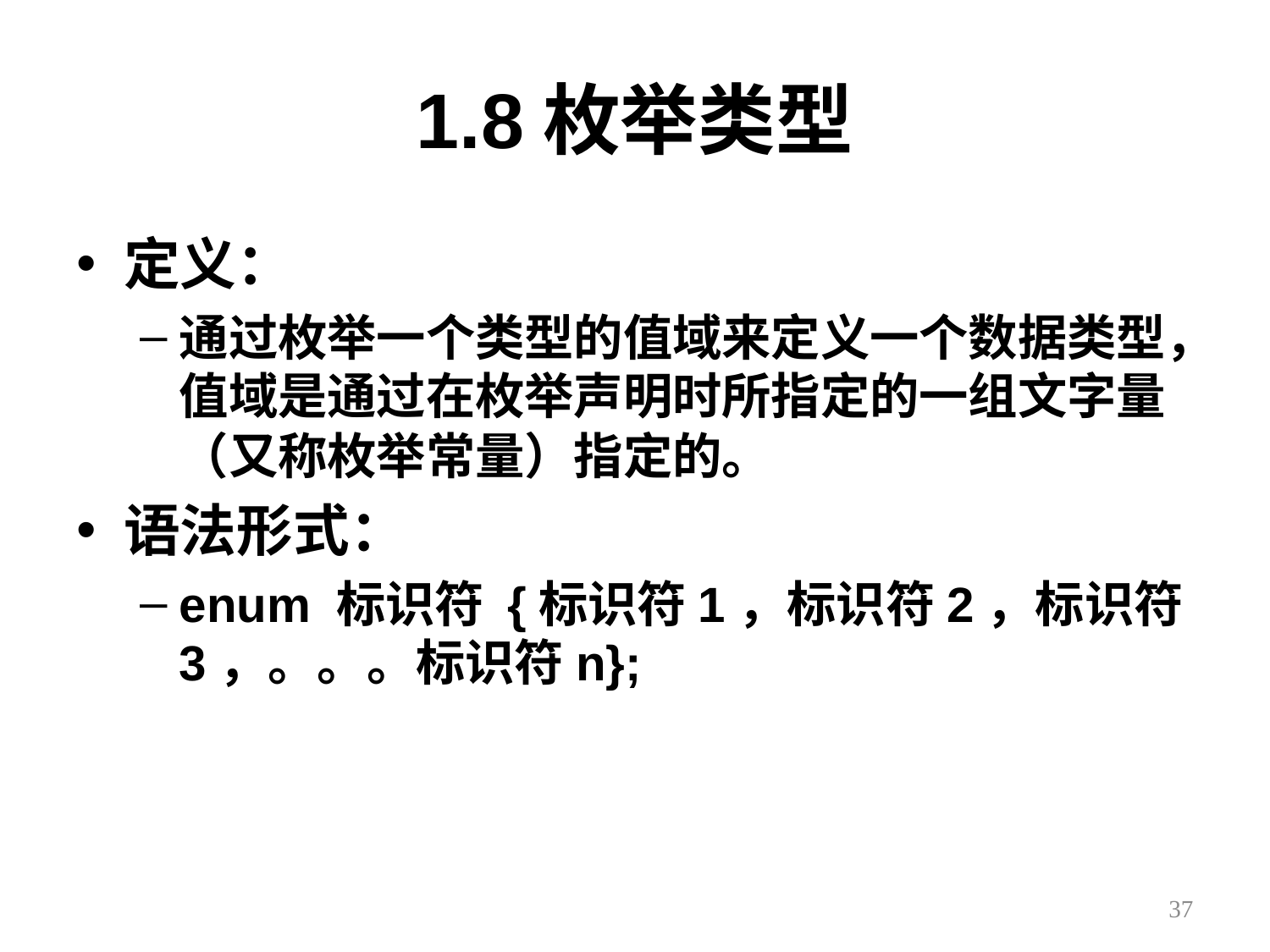

# 1.8枚举类型
定义：
通过枚举一个类型的值域来定义一个数据类型，值域是通过在枚举声明时所指定的一组文字量（又称枚举常量）指定的。
语法形式：
enum 标识符 {标识符1，标识符2，标识符3，。。。标识符n};
37